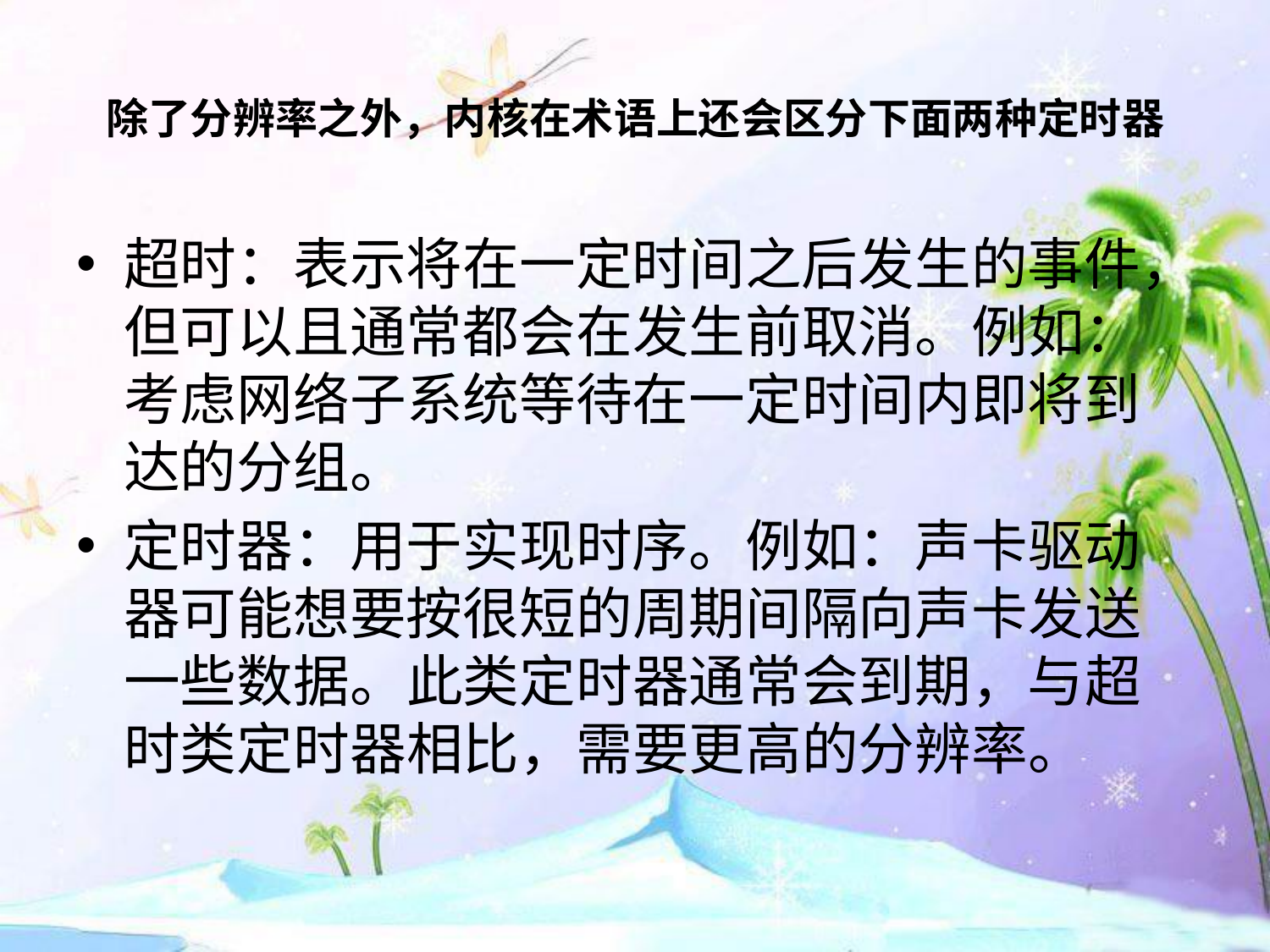

# 除了分辨率之外，内核在术语上还会区分下面两种定时器
超时：表示将在一定时间之后发生的事件，但可以且通常都会在发生前取消。例如：考虑网络子系统等待在一定时间内即将到达的分组。
定时器：用于实现时序。例如：声卡驱动器可能想要按很短的周期间隔向声卡发送一些数据。此类定时器通常会到期，与超时类定时器相比，需要更高的分辨率。